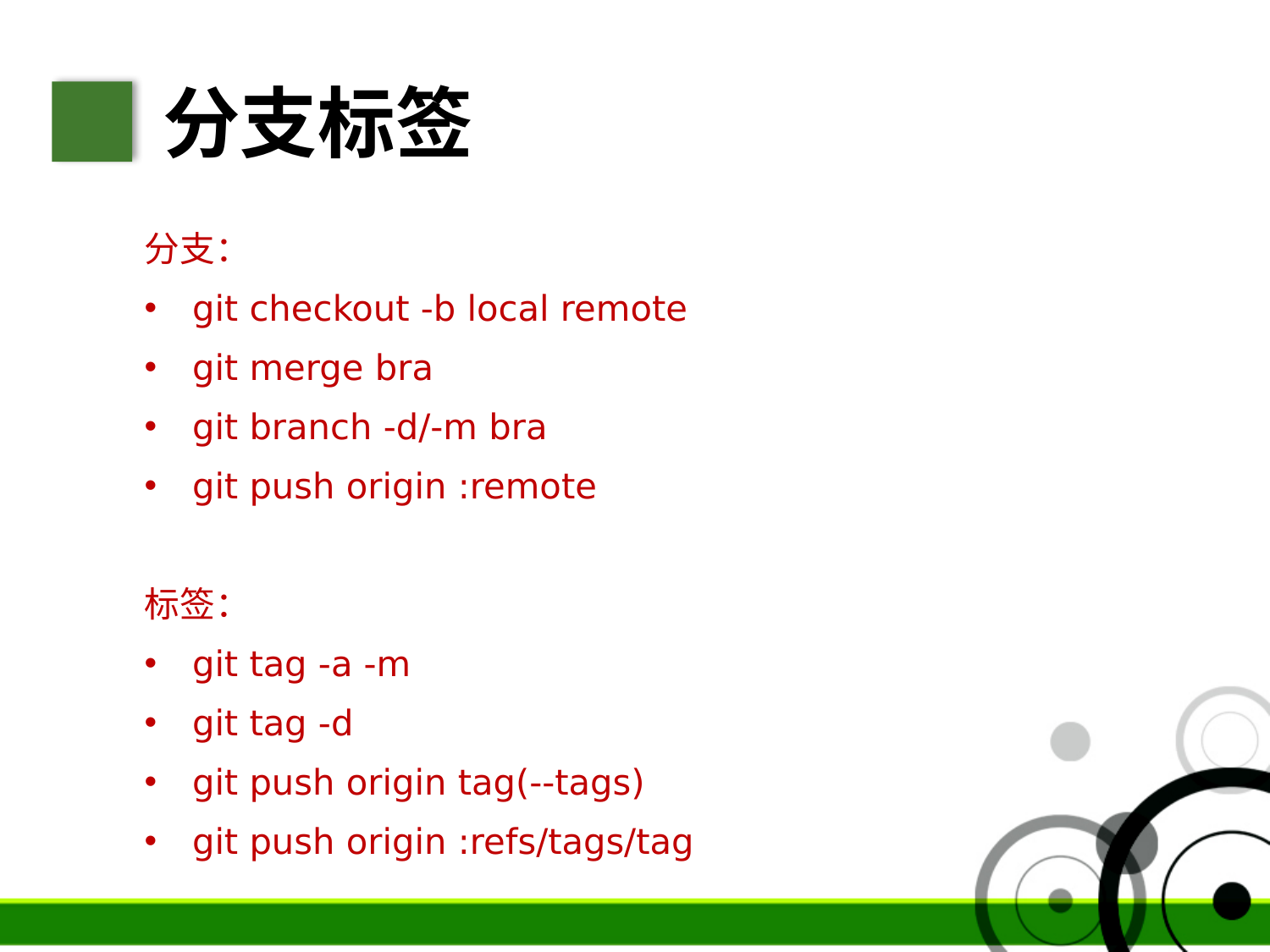

分支标签

分支：
git checkout -b local remote
git merge bra
git branch -d/-m bra
git push origin :remote

标签：
git tag -a -m
git tag -d
git push origin tag(--tags)
git push origin :refs/tags/tag